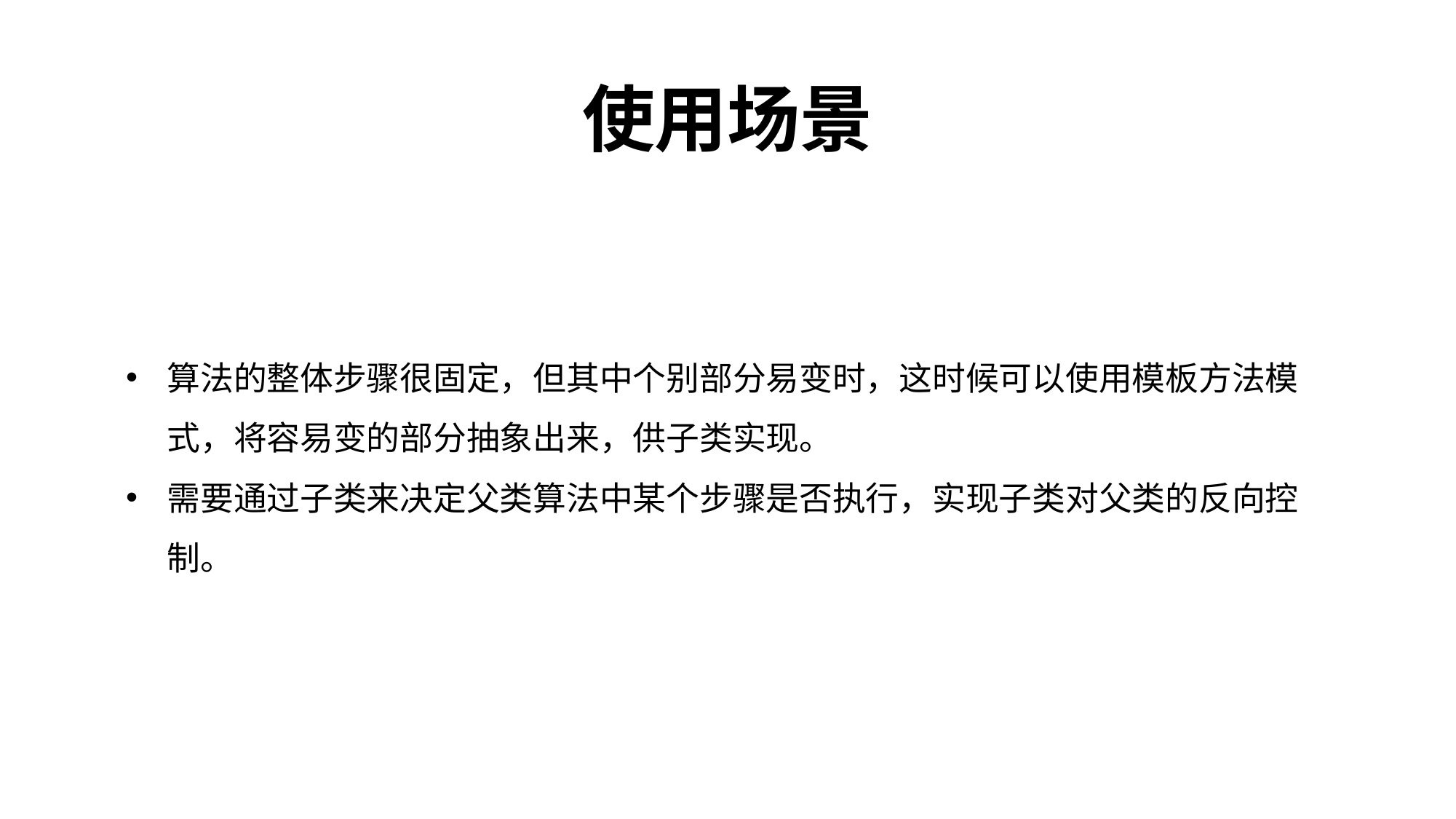

# 使用场景
算法的整体步骤很固定，但其中个别部分易变时，这时候可以使用模板方法模式，将容易变的部分抽象出来，供子类实现。
需要通过子类来决定父类算法中某个步骤是否执行，实现子类对父类的反向控制。